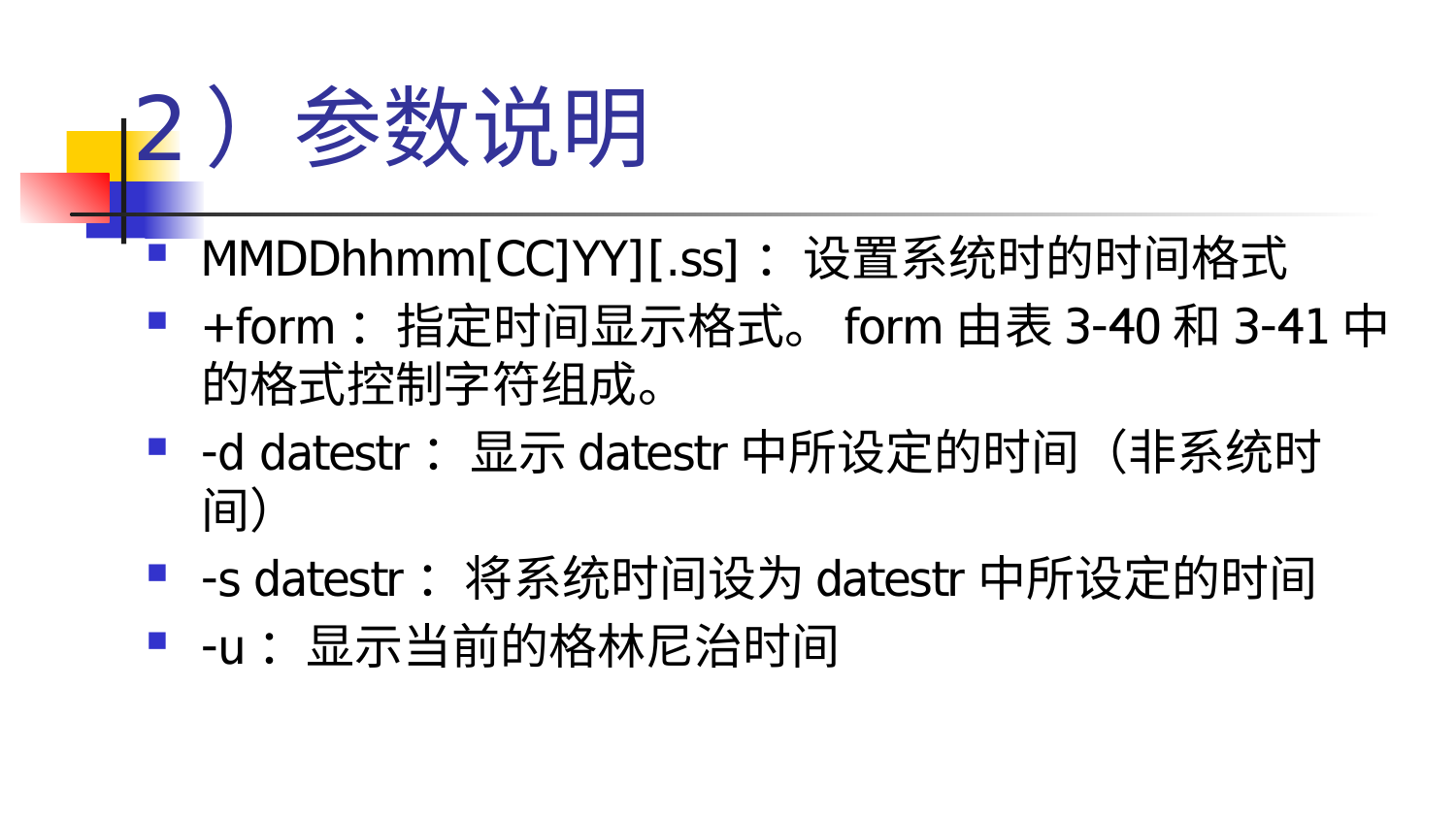

# 2）参数说明
MMDDhhmm[CC]YY][.ss]：设置系统时的时间格式
+form：指定时间显示格式。form由表3-40和3-41中的格式控制字符组成。
-d datestr：显示datestr中所设定的时间（非系统时间）
-s datestr：将系统时间设为datestr中所设定的时间
-u：显示当前的格林尼治时间